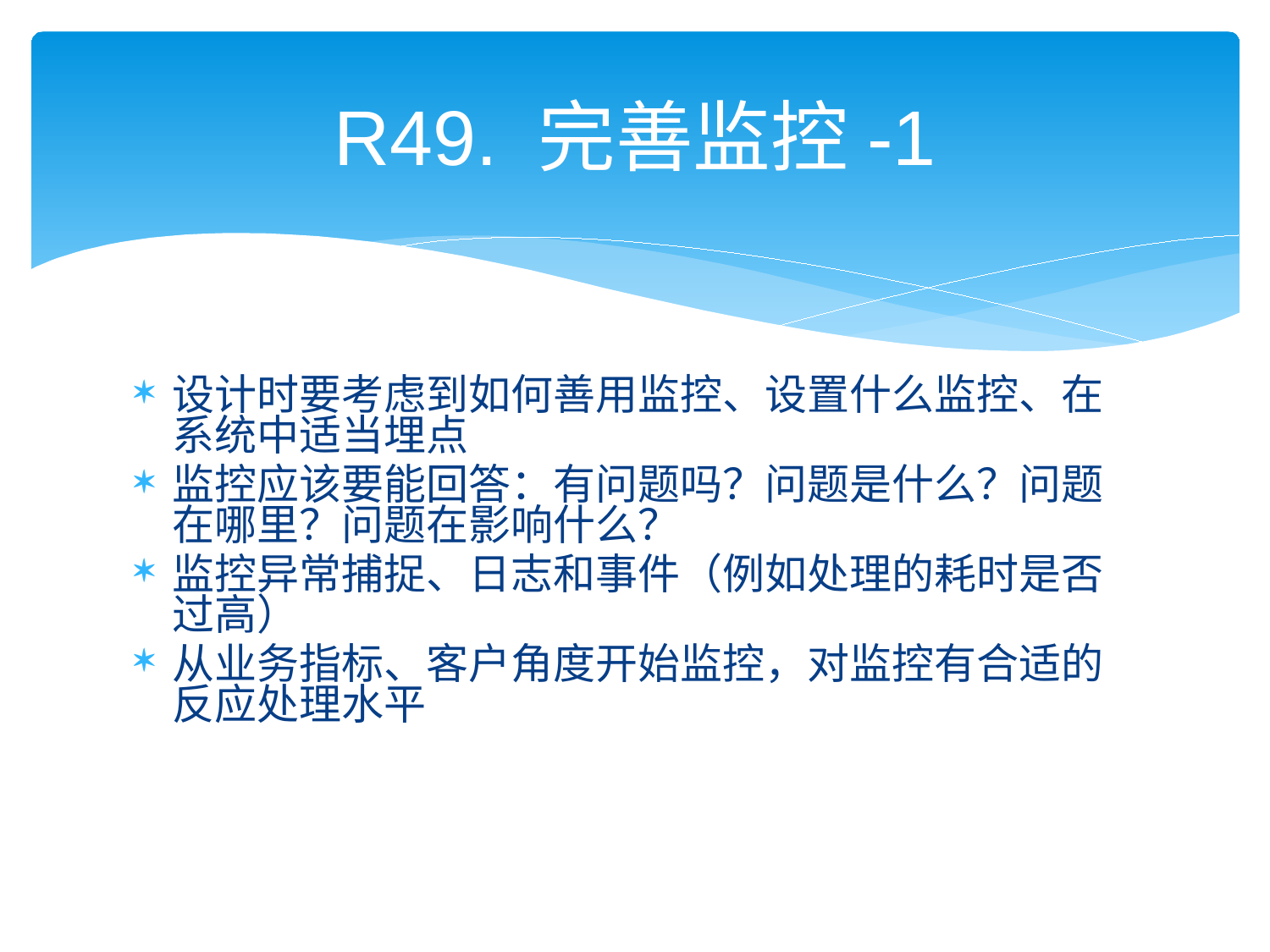

# R49. 完善监控-1
设计时要考虑到如何善用监控、设置什么监控、在系统中适当埋点
监控应该要能回答：有问题吗？问题是什么？问题在哪里？问题在影响什么？
监控异常捕捉、日志和事件（例如处理的耗时是否过高）
从业务指标、客户角度开始监控，对监控有合适的反应处理水平